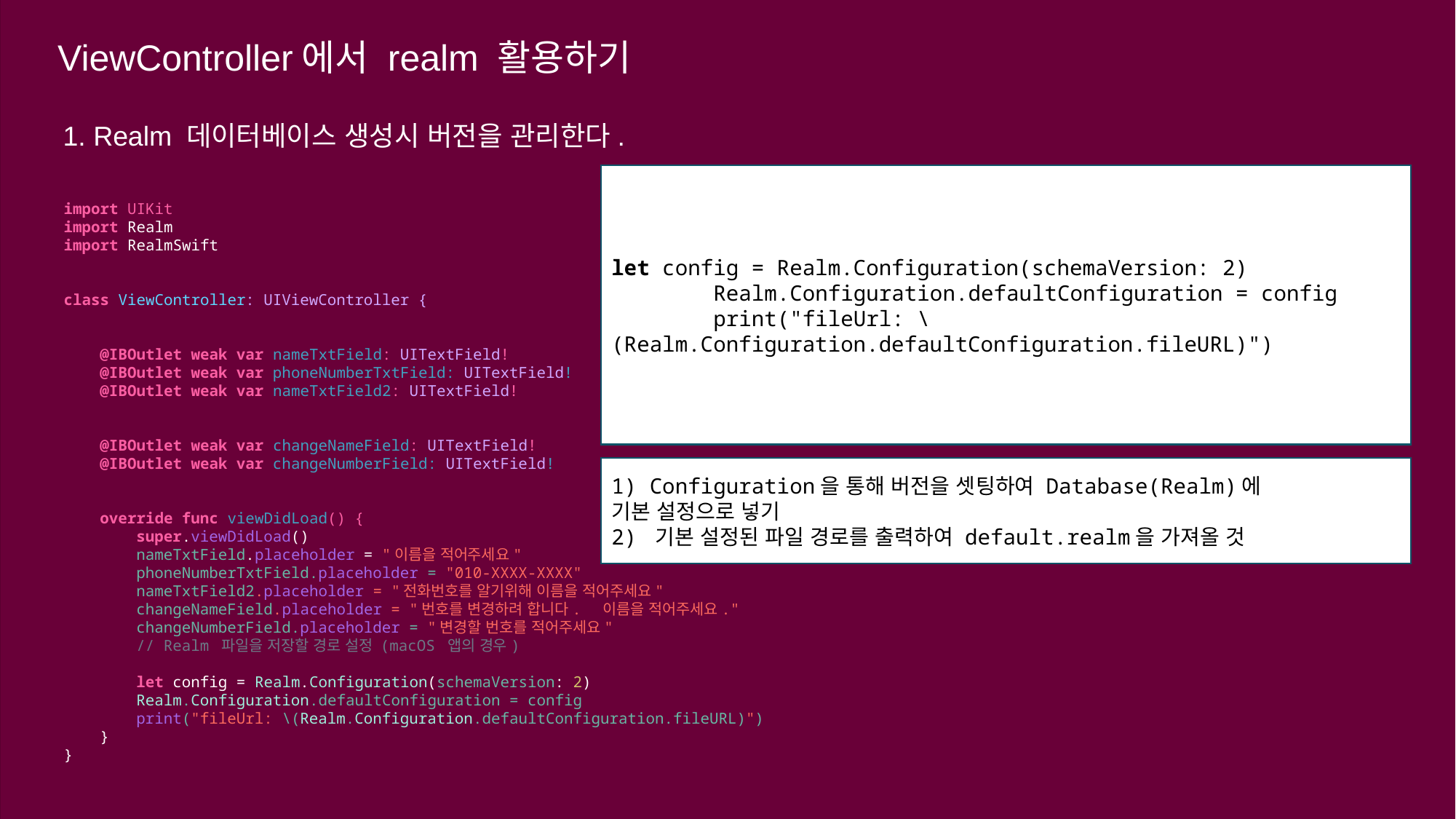

ViewController에서 realm 활용하기
1. Realm 데이터베이스 생성시 버전을 관리한다.

import UIKit
import Realm
import RealmSwift

class ViewController: UIViewController {

    @IBOutlet weak var nameTxtField: UITextField!
    @IBOutlet weak var phoneNumberTxtField: UITextField!
    @IBOutlet weak var nameTxtField2: UITextField!

    @IBOutlet weak var changeNameField: UITextField!
    @IBOutlet weak var changeNumberField: UITextField!

    override func viewDidLoad() {
        super.viewDidLoad()
        nameTxtField.placeholder = "이름을 적어주세요"
        phoneNumberTxtField.placeholder = "010-XXXX-XXXX"
        nameTxtField2.placeholder = "전화번호를 알기위해 이름을 적어주세요"
        changeNameField.placeholder = "번호를 변경하려 합니다.  이름을 적어주세요."
        changeNumberField.placeholder = "변경할 번호를 적어주세요"
        // Realm 파일을 저장할 경로 설정 (macOS 앱의 경우)

        let config = Realm.Configuration(schemaVersion: 2)
        Realm.Configuration.defaultConfiguration = config
        print("fileUrl: \(Realm.Configuration.defaultConfiguration.fileURL)")
    }
}
let config = Realm.Configuration(schemaVersion: 2)
        Realm.Configuration.defaultConfiguration = config
        print("fileUrl: \(Realm.Configuration.defaultConfiguration.fileURL)")
1) Configuration을 통해 버전을 셋팅하여 Database(Realm)에
기본 설정으로 넣기
2) 기본 설정된 파일 경로를 출력하여 default.realm을 가져올 것